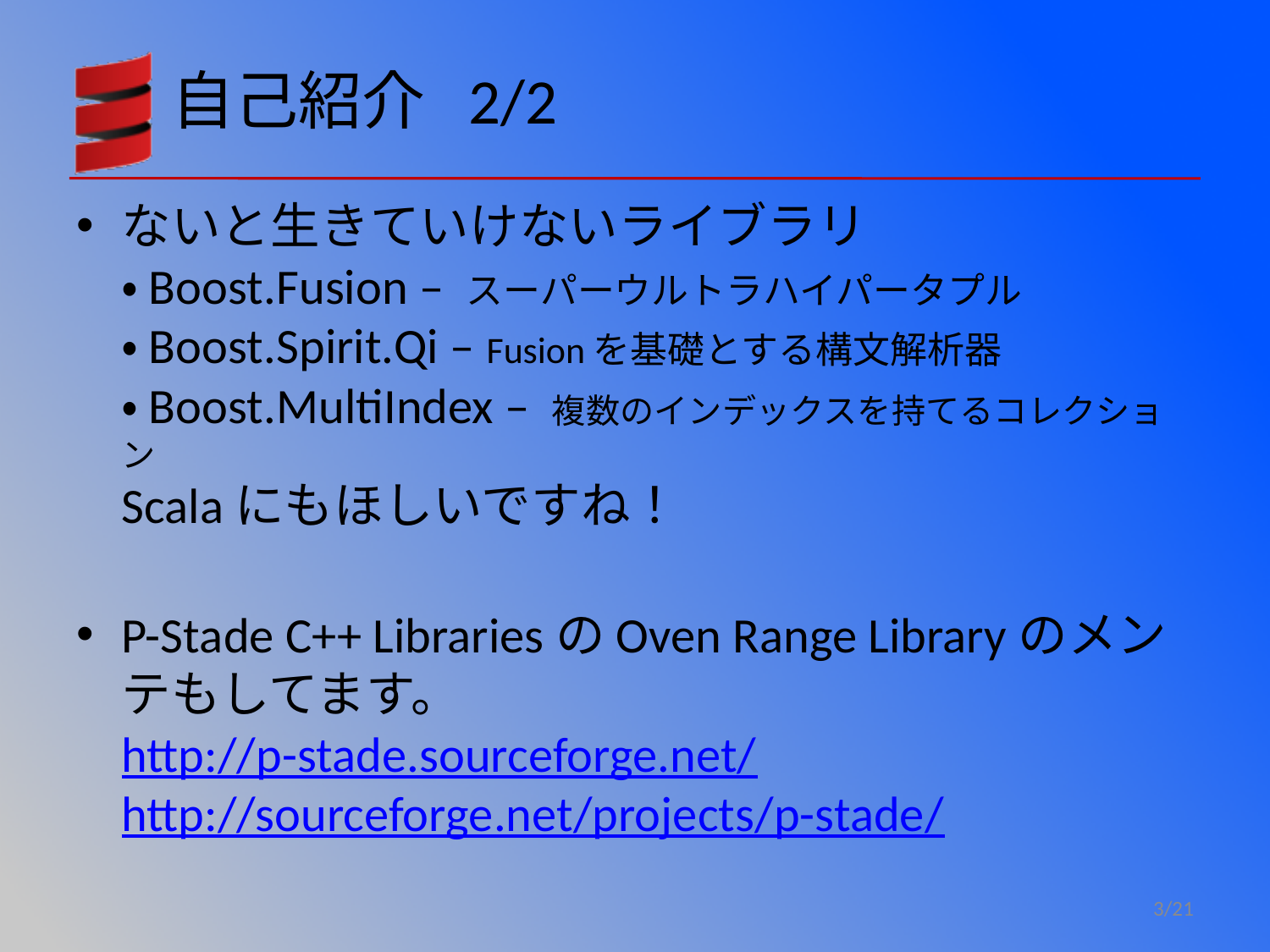

# 自己紹介  2/2
ないと生きていけないライブラリ
・Boost.Fusion – スーパーウルトラハイパータプル
・Boost.Spirit.Qi – Fusionを基礎とする構文解析器
・Boost.MultiIndex – 複数のインデックスを持てるコレクション
Scalaにもほしいですね！
P-Stade C++ LibrariesのOven Range Libraryのメンテもしてます。
http://p-stade.sourceforge.net/
http://sourceforge.net/projects/p-stade/
3/21